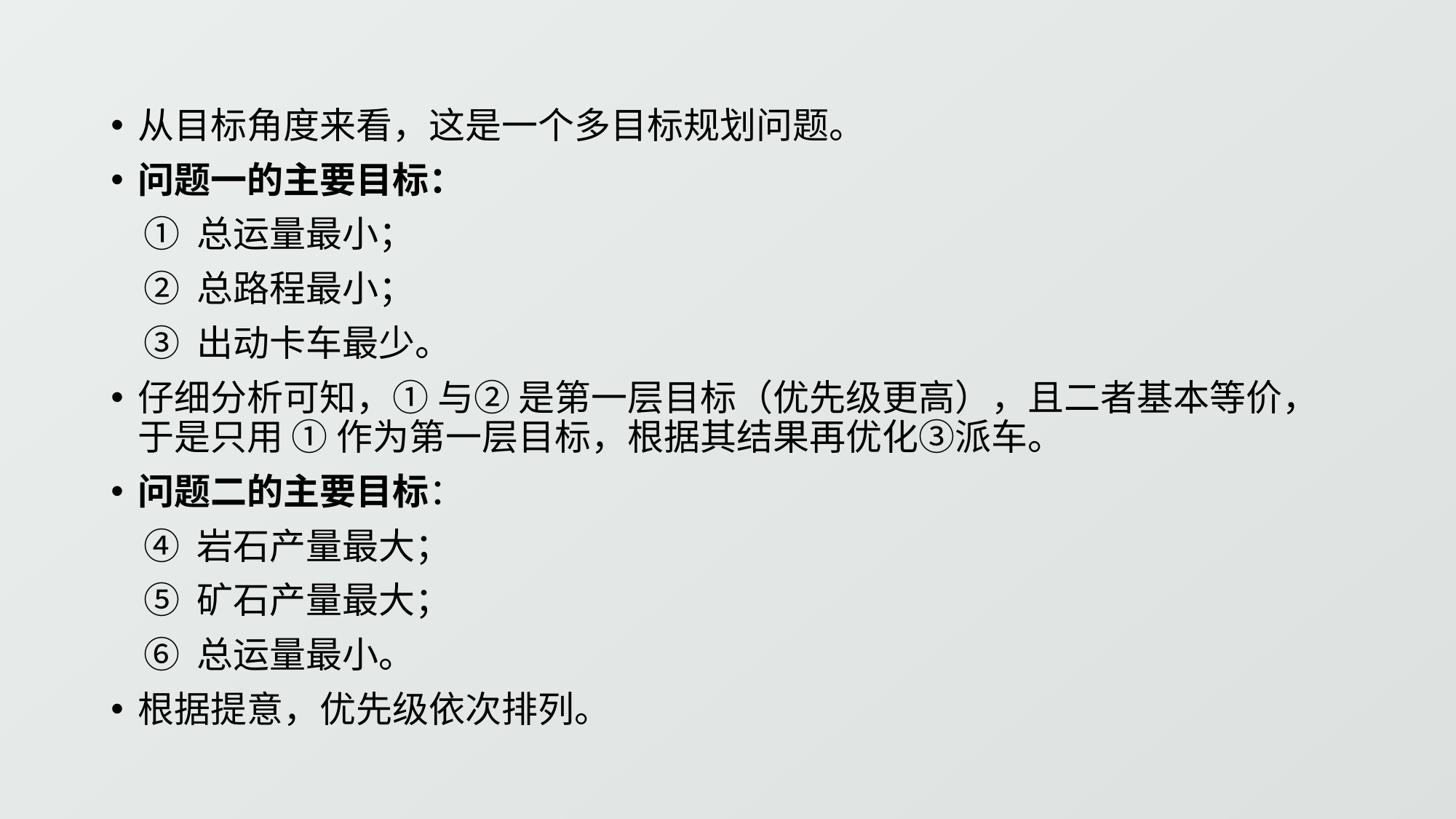

从目标角度来看，这是一个多目标规划问题。
问题一的主要目标：
    ① 总运量最小；
    ② 总路程最小；
    ③ 出动卡车最少。
仔细分析可知，① 与② 是第一层目标（优先级更高），且二者基本等价，于是只用 ① 作为第一层目标，根据其结果再优化③派车。
问题二的主要目标：
    ④ 岩石产量最大；
    ⑤ 矿石产量最大；
    ⑥ 总运量最小。
根据提意，优先级依次排列。